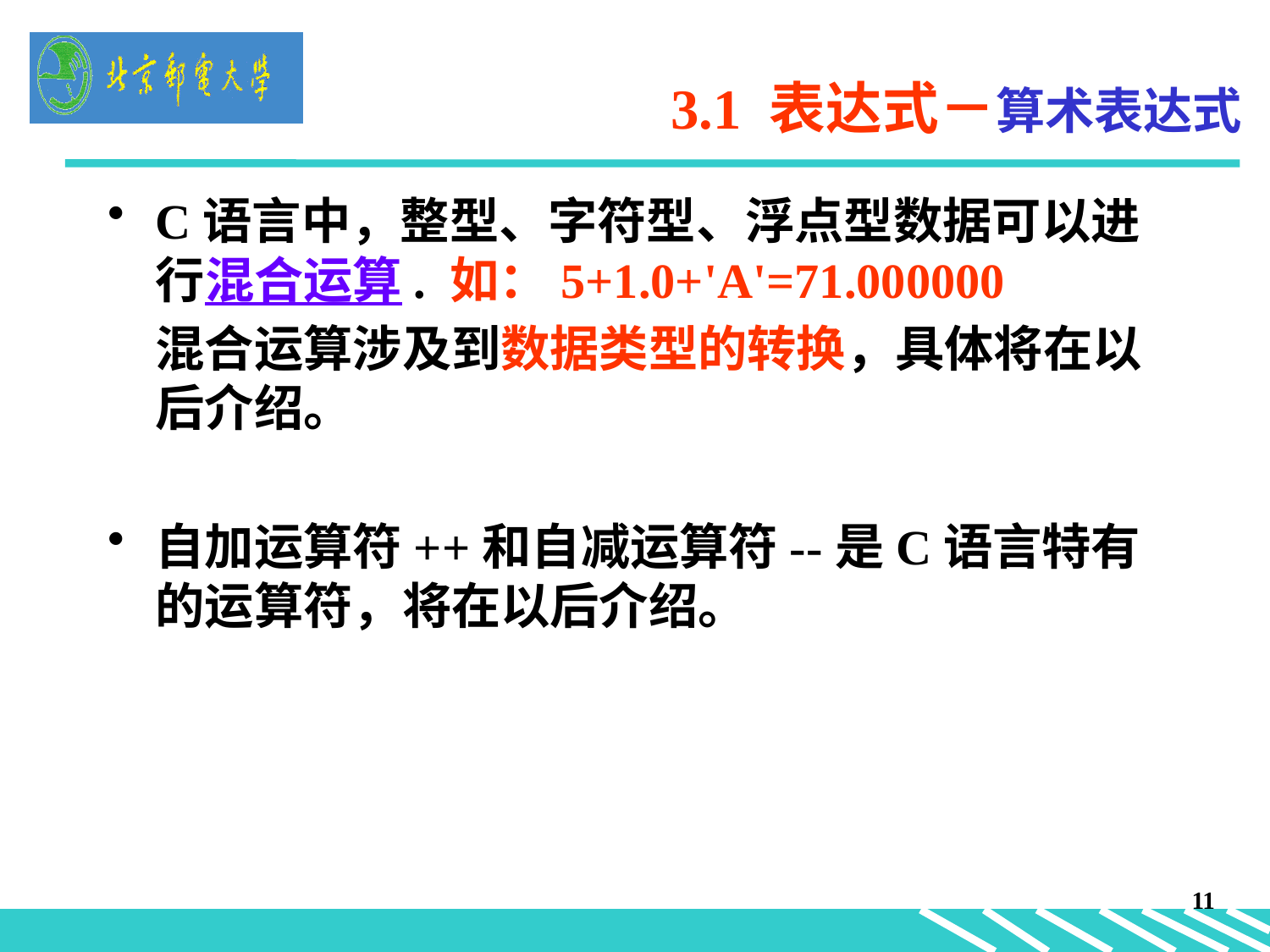

# 3.1 表达式－算术表达式
C语言中，整型、字符型、浮点型数据可以进行混合运算. 如：5+1.0+'A'=71.000000
	混合运算涉及到数据类型的转换，具体将在以后介绍。

自加运算符++和自减运算符--是C语言特有的运算符，将在以后介绍。

11